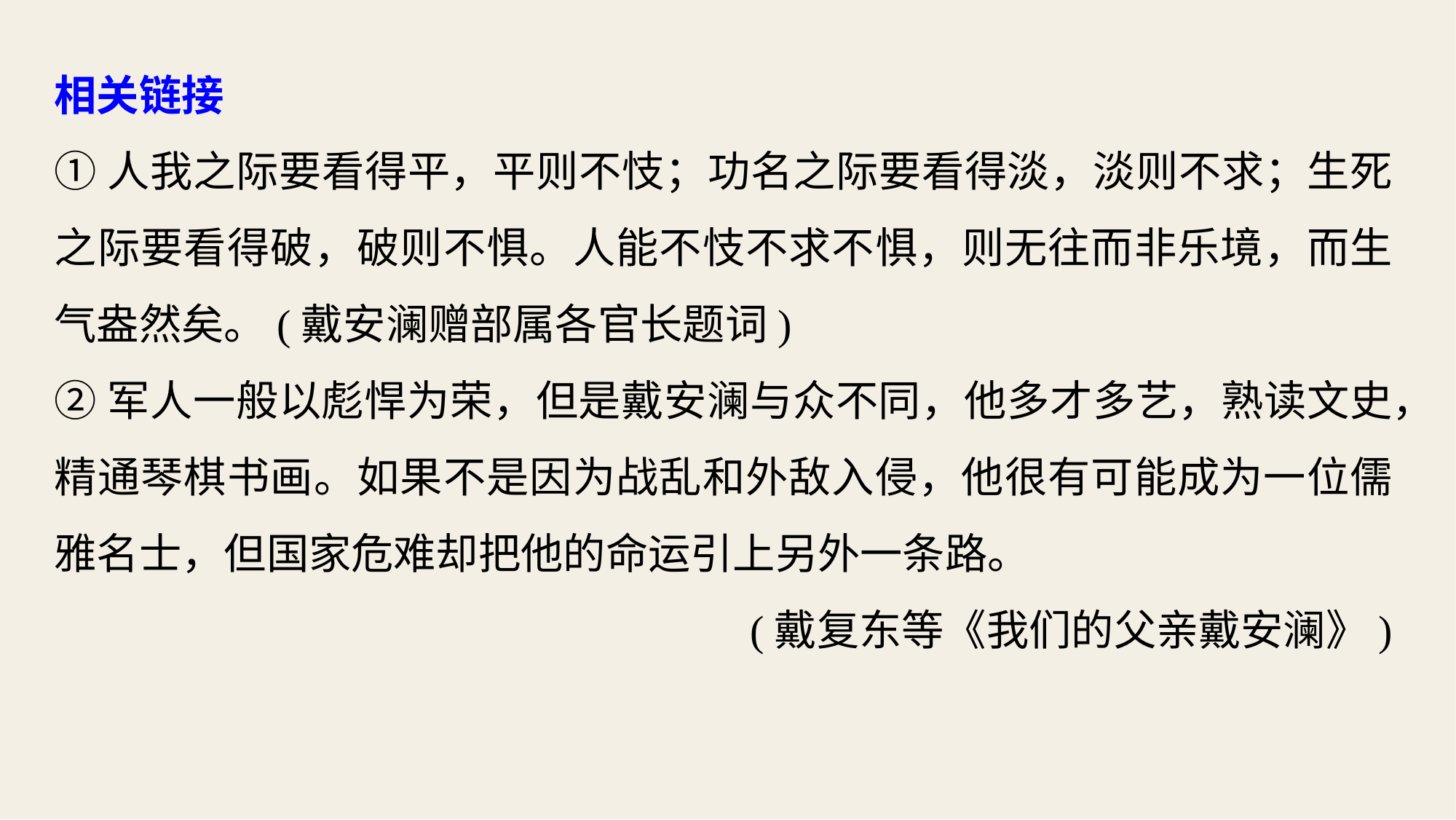

相关链接
①人我之际要看得平，平则不忮；功名之际要看得淡，淡则不求；生死之际要看得破，破则不惧。人能不忮不求不惧，则无往而非乐境，而生气盎然矣。(戴安澜赠部属各官长题词)
②军人一般以彪悍为荣，但是戴安澜与众不同，他多才多艺，熟读文史，精通琴棋书画。如果不是因为战乱和外敌入侵，他很有可能成为一位儒雅名士，但国家危难却把他的命运引上另外一条路。
(戴复东等《我们的父亲戴安澜》)